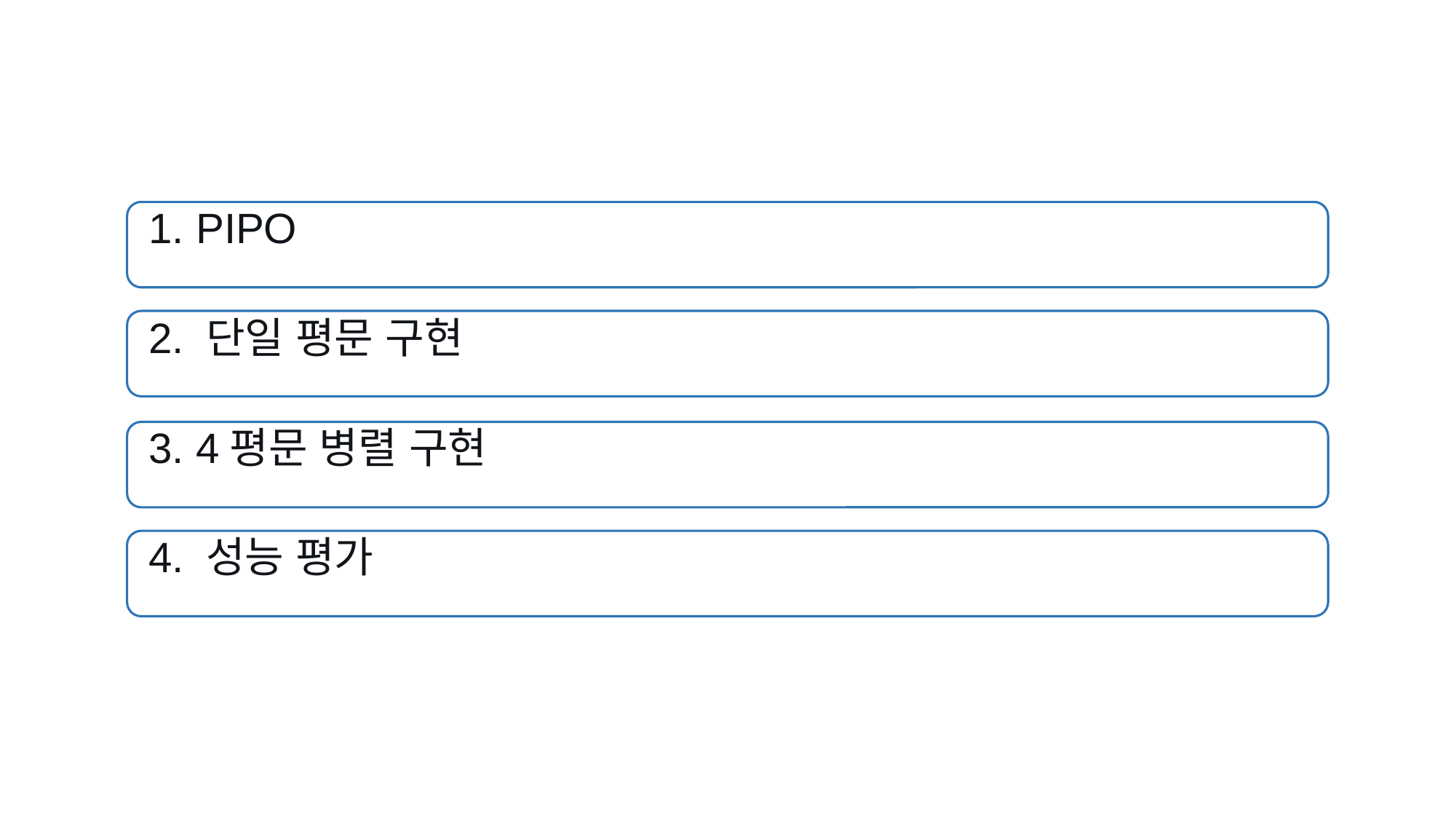

1. PIPO
 2. 단일 평문 구현
 3. 4평문 병렬 구현
 4. 성능 평가